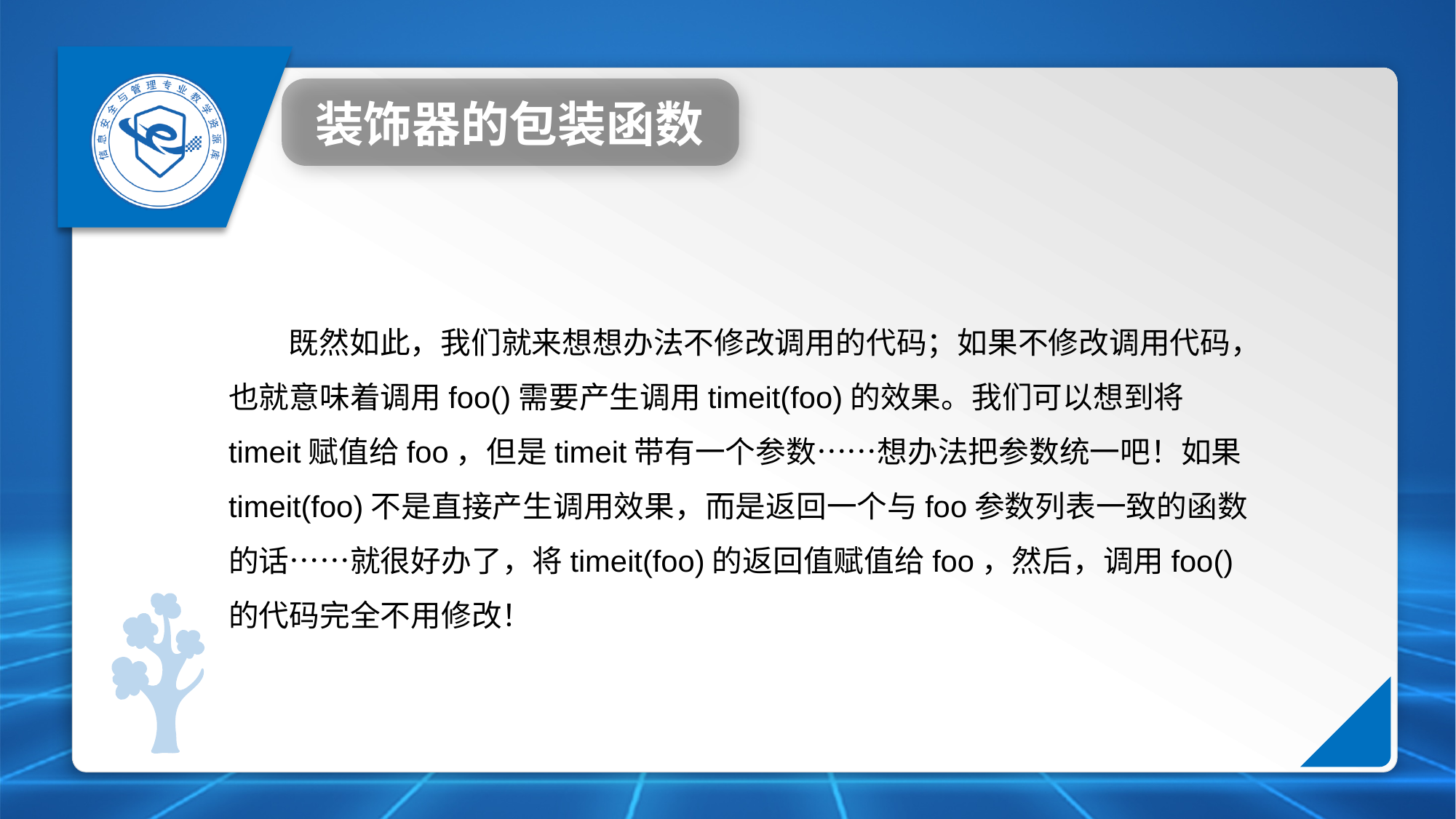

装饰器的包装函数
既然如此，我们就来想想办法不修改调用的代码；如果不修改调用代码，也就意味着调用foo()需要产生调用timeit(foo)的效果。我们可以想到将timeit赋值给foo，但是timeit带有一个参数……想办法把参数统一吧！如果timeit(foo)不是直接产生调用效果，而是返回一个与foo参数列表一致的函数的话……就很好办了，将timeit(foo)的返回值赋值给foo，然后，调用foo()的代码完全不用修改！